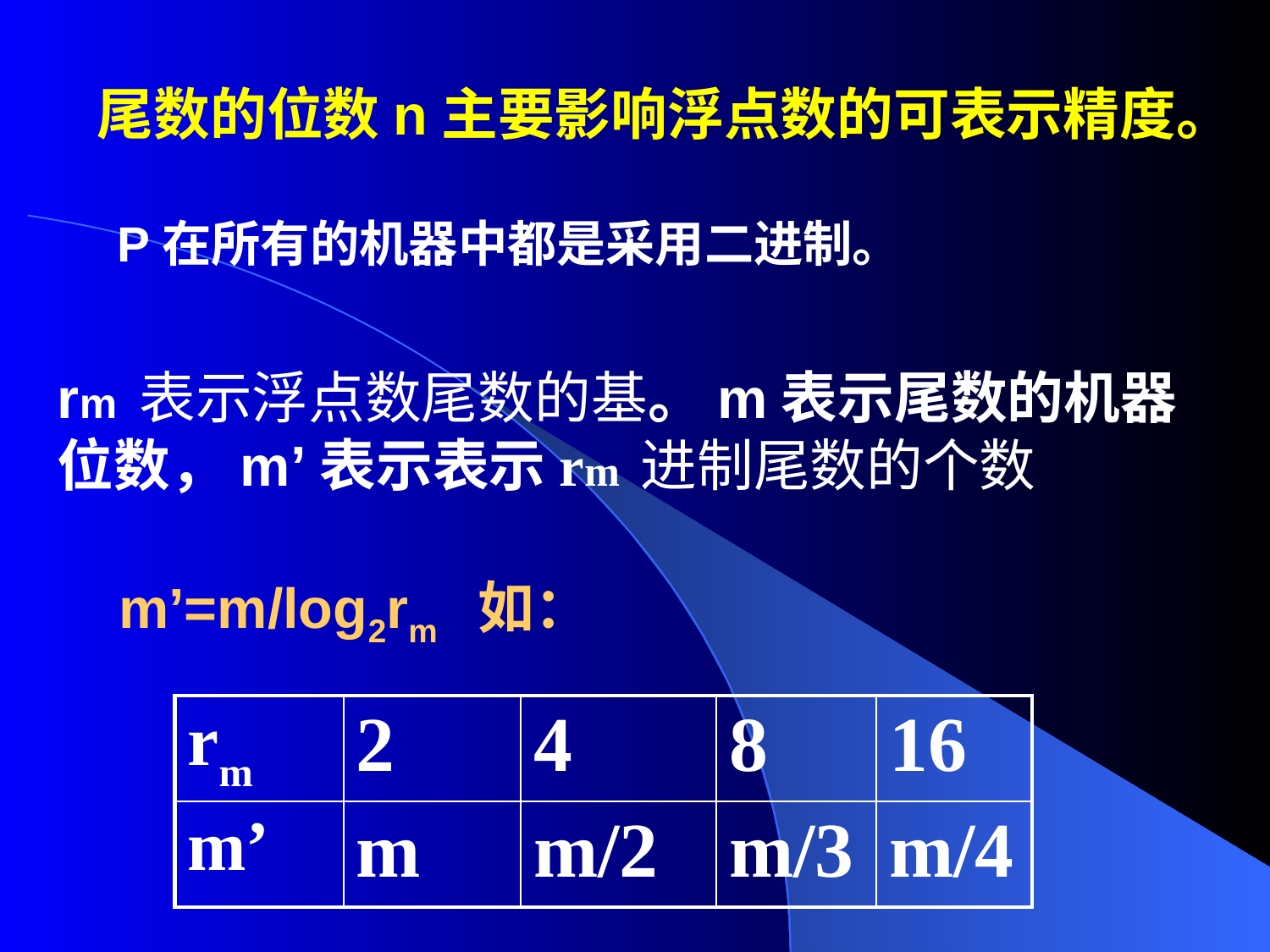

尾数的位数n主要影响浮点数的可表示精度。
P在所有的机器中都是采用二进制。
rm 表示浮点数尾数的基。m表示尾数的机器位数，m’表示表示rm 进制尾数的个数
m’=m/log2rm   如：
| rm | 2 | 4 | 8 | 16 |
| --- | --- | --- | --- | --- |
| m’ | m | m/2 | m/3 | m/4 |
30